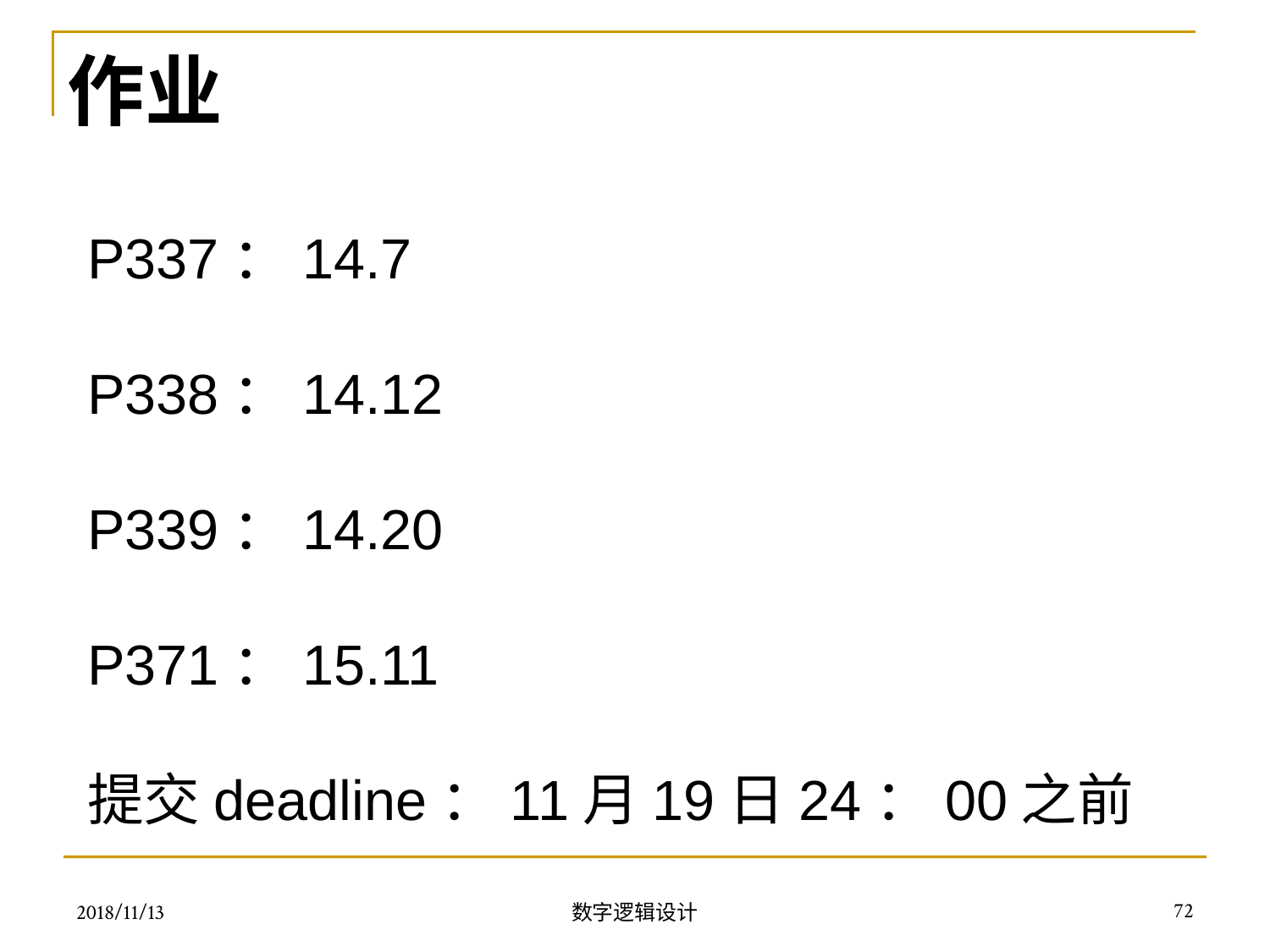

作业
P337：14.7

P338：14.12

P339：14.20

P371：15.11

提交deadline：11月19日24：00之前
2018/11/13
72
数字逻辑设计